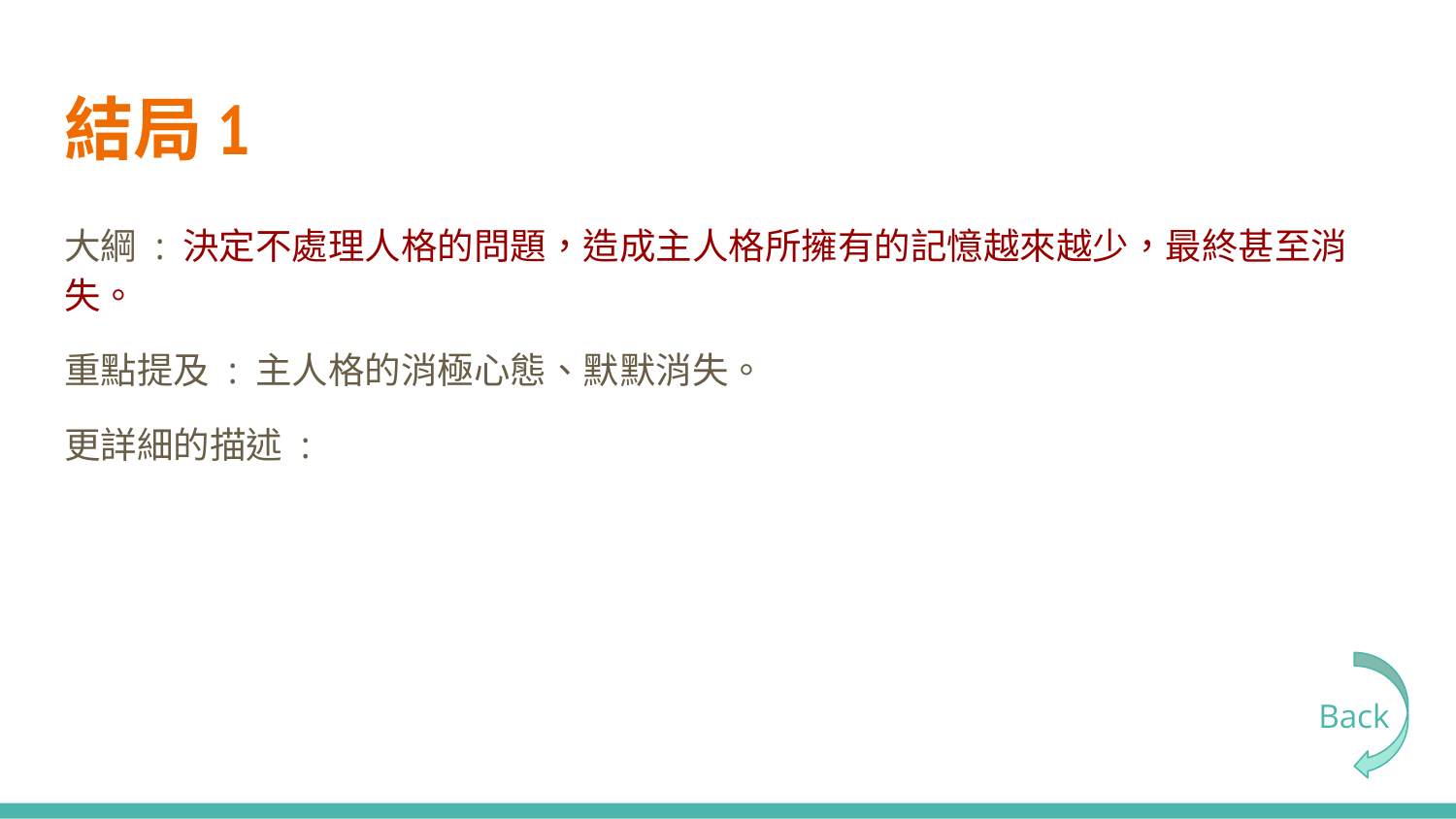

# 結局1
大綱 : 決定不處理人格的問題，造成主人格所擁有的記憶越來越少，最終甚至消失。
重點提及 : 主人格的消極心態、默默消失。
更詳細的描述 :

Back